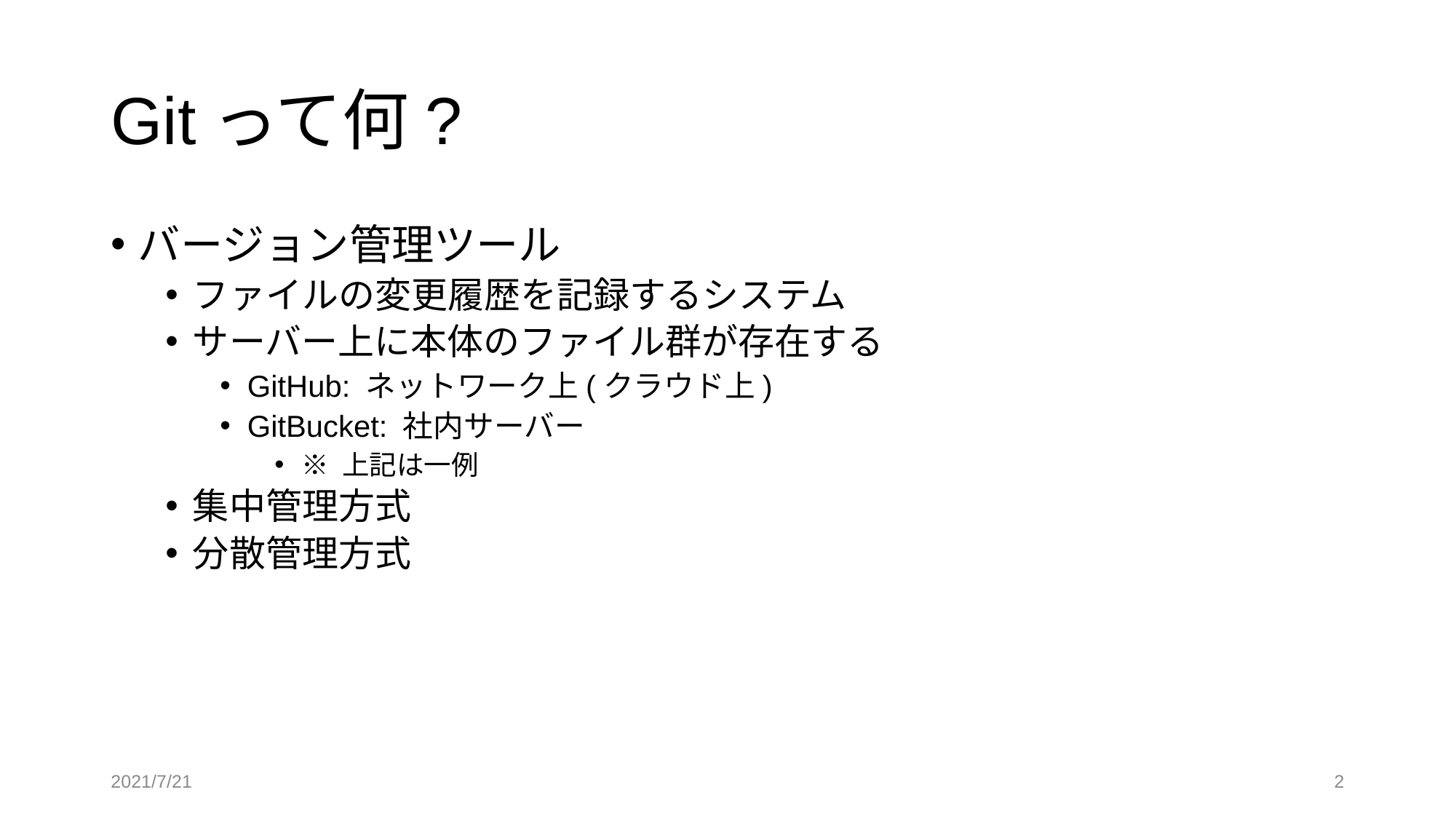

# Gitって何?
バージョン管理ツール
ファイルの変更履歴を記録するシステム
サーバー上に本体のファイル群が存在する
GitHub: ネットワーク上(クラウド上)
GitBucket: 社内サーバー
※ 上記は一例
集中管理方式
分散管理方式
2021/7/21
2